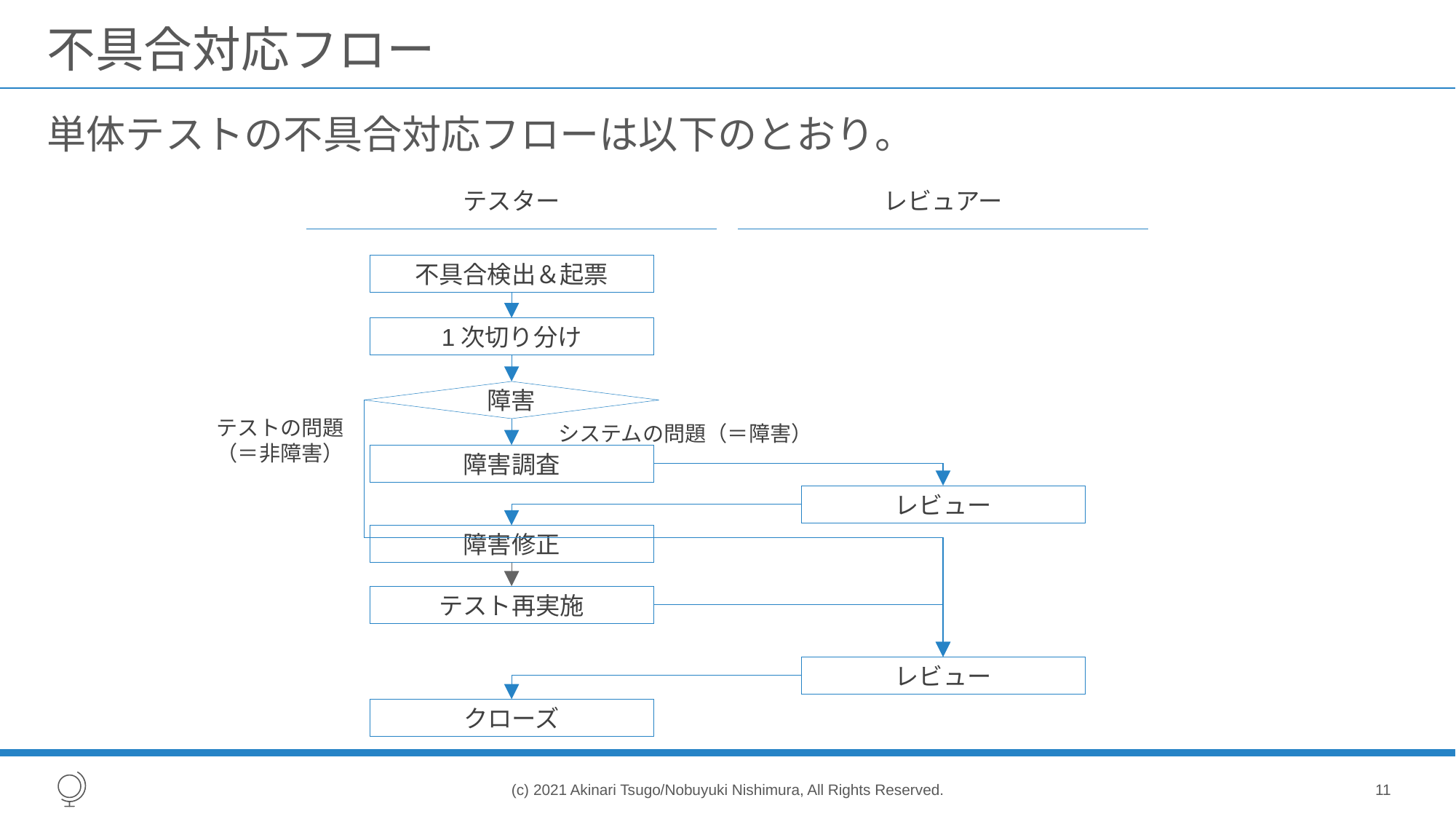

# 不具合対応フロー
単体テストの不具合対応フローは以下のとおり。
テスター
レビュアー
不具合検出＆起票
1次切り分け
障害
テストの問題
（＝非障害）
システムの問題（＝障害）
障害調査
レビュー
障害修正
テスト再実施
レビュー
クローズ